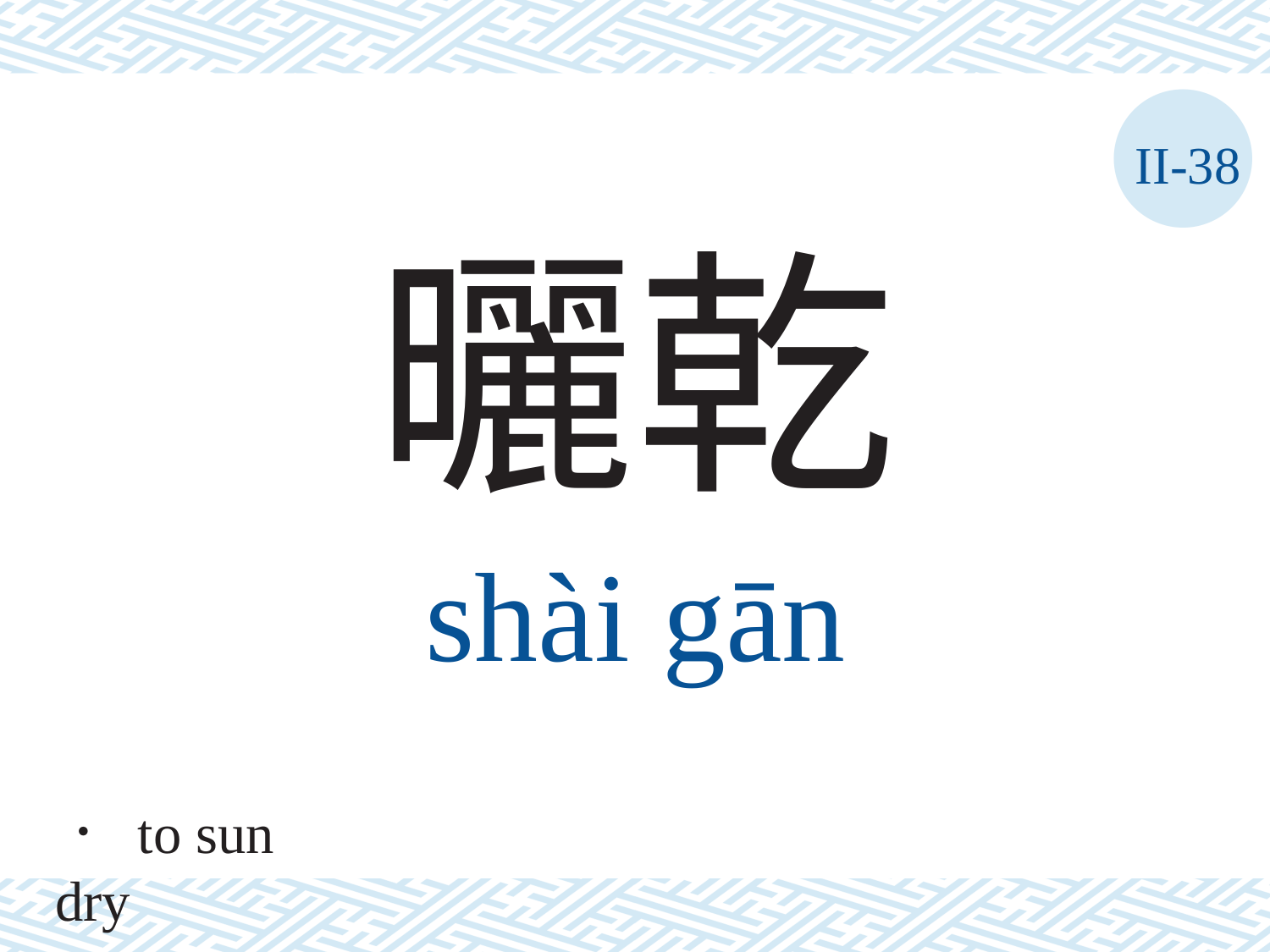

II-38
曬乾
shài	gān
． to sun dry